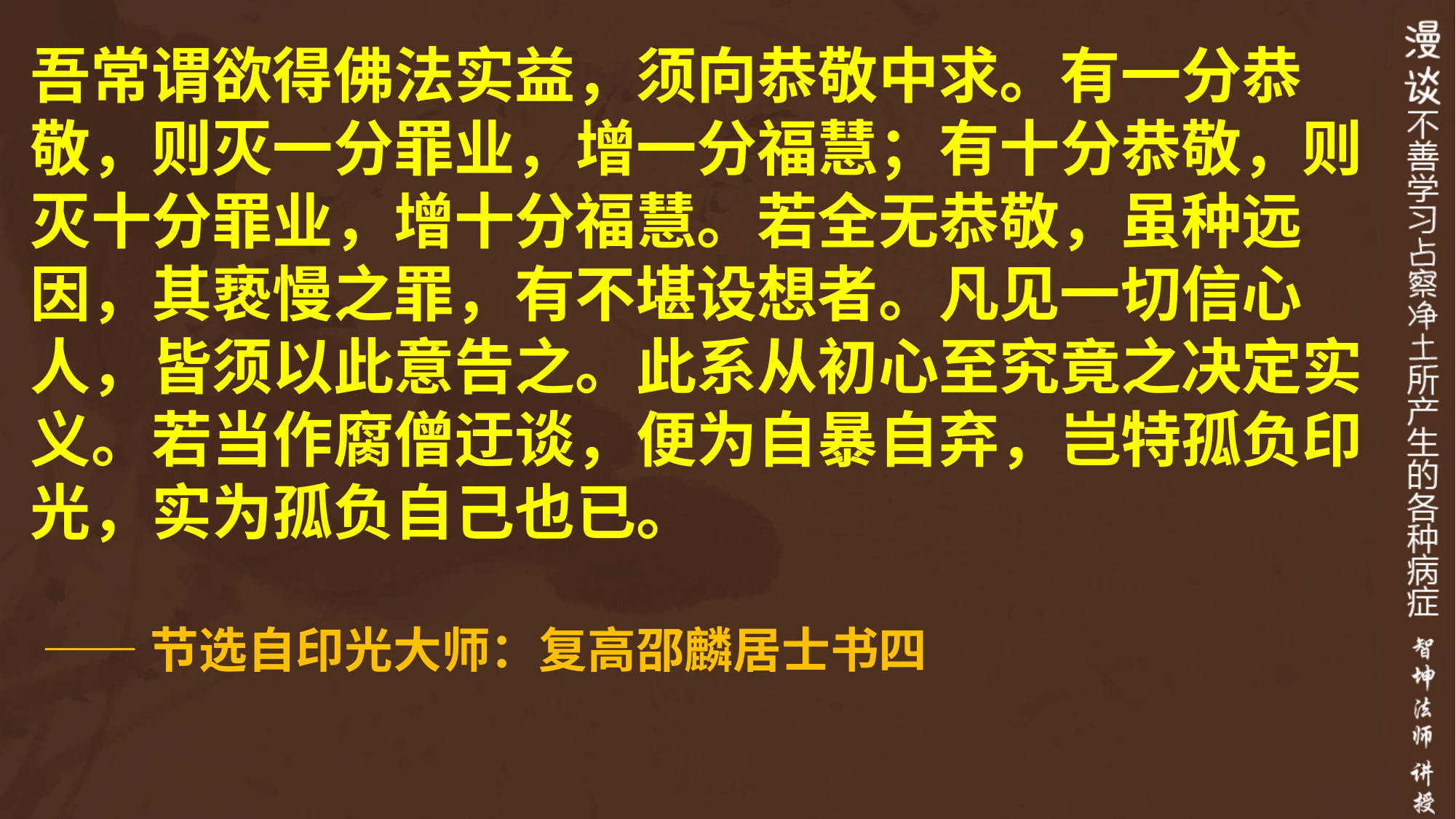

吾常谓欲得佛法实益，须向恭敬中求。有一分恭敬，则灭一分罪业，增一分福慧；有十分恭敬，则灭十分罪业，增十分福慧。若全无恭敬，虽种远因，其亵慢之罪，有不堪设想者。凡见一切信心人，皆须以此意告之。此系从初心至究竟之决定实义。若当作腐僧迂谈，便为自暴自弃，岂特孤负印光，实为孤负自己也已。

 ——节选自印光大师：复高邵麟居士书四